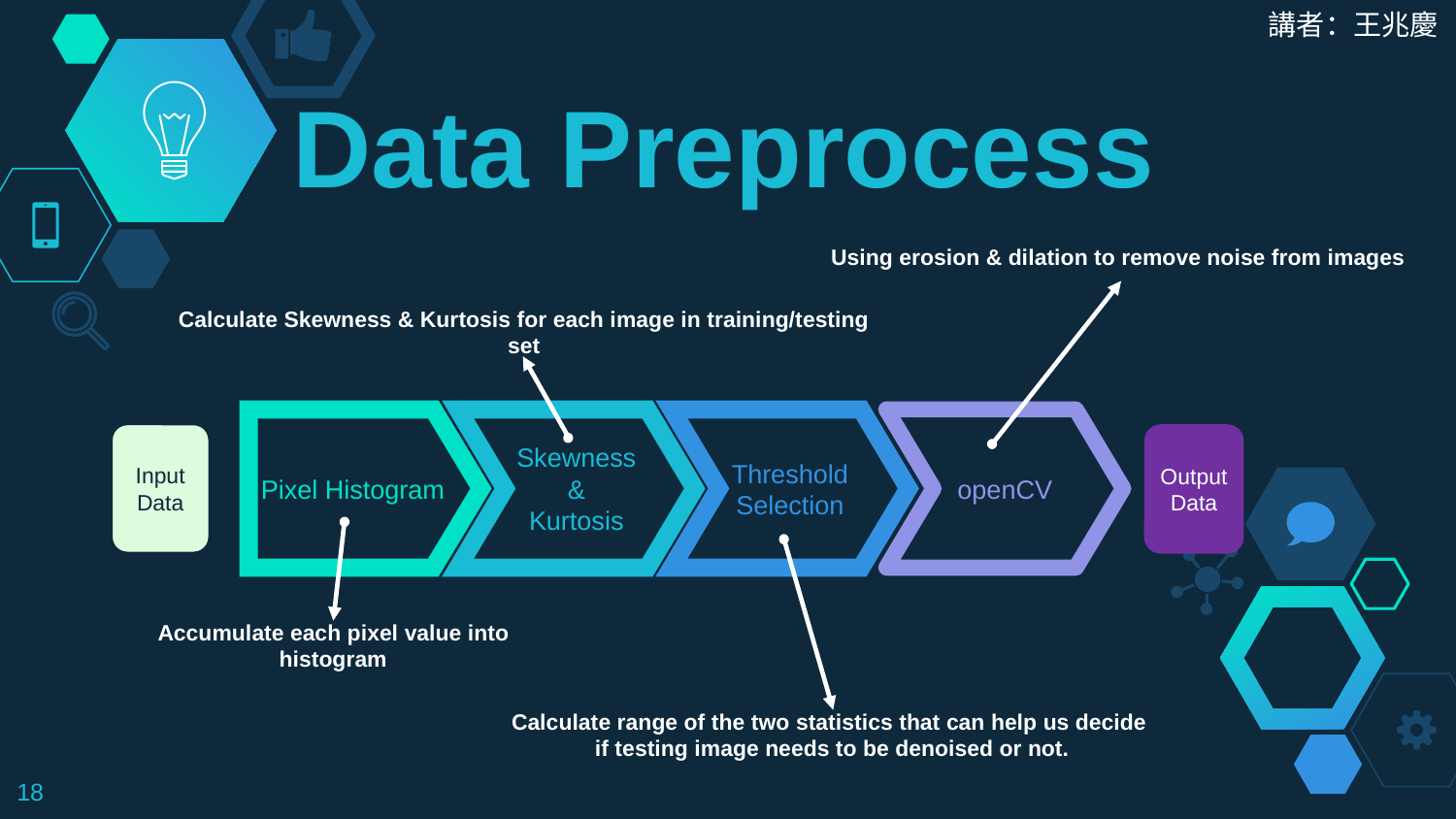

講者：王兆慶
Data Preprocess
Using erosion & dilation to remove noise from images
Calculate Skewness & Kurtosis for each image in training/testing set
Pixel Histogram
Skewness
&
Kurtosis
Threshold
Selection
openCV
Input Data
Output Data

Accumulate each pixel value into histogram
Calculate range of the two statistics that can help us decide
if testing image needs to be denoised or not.
18